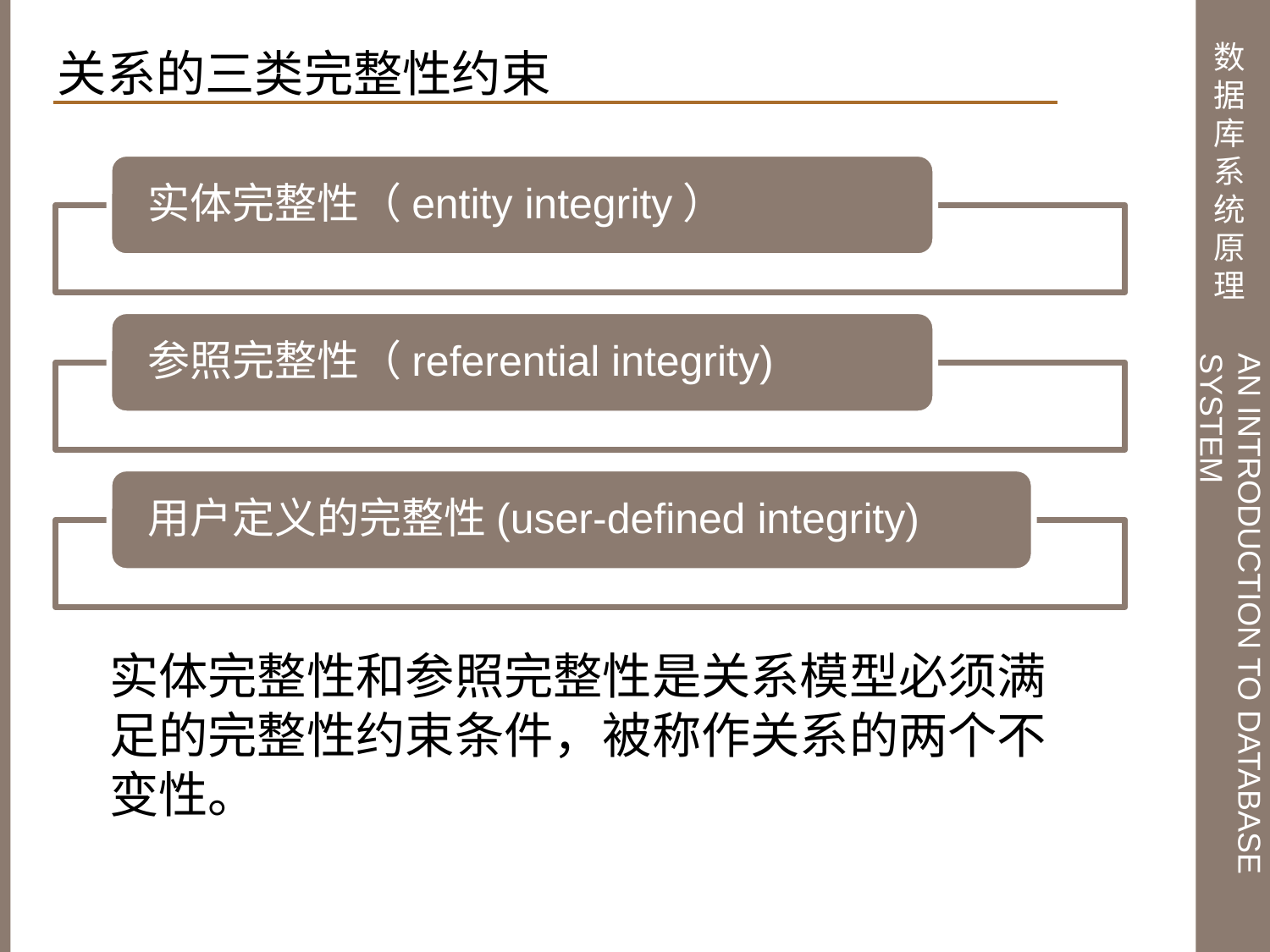

关系的三类完整性约束
实体完整性（entity integrity）
参照完整性（referential integrity)
用户定义的完整性(user-defined integrity)
实体完整性和参照完整性是关系模型必须满足的完整性约束条件，被称作关系的两个不变性。